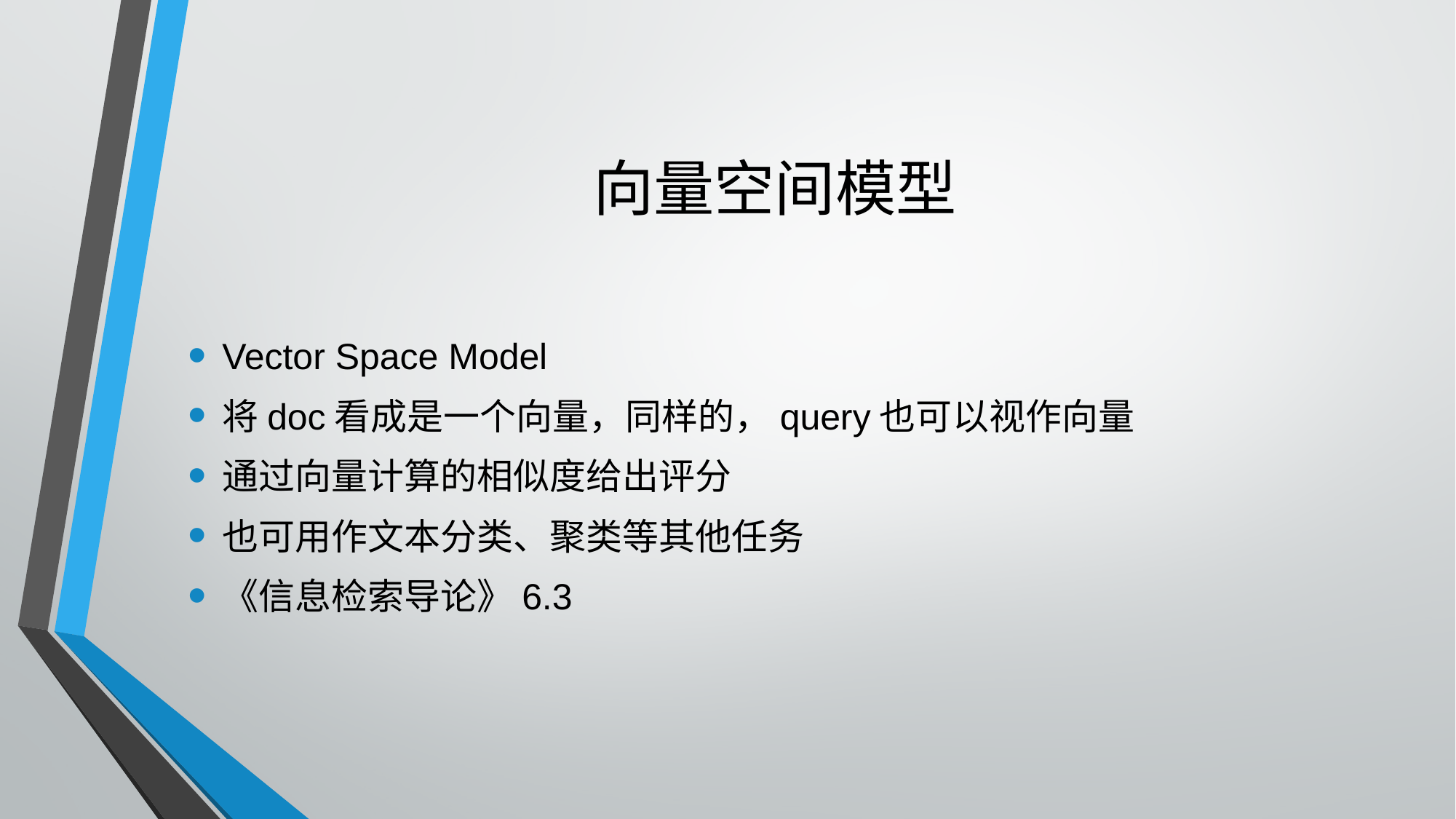

# 向量空间模型
Vector Space Model
将doc看成是一个向量，同样的，query也可以视作向量
通过向量计算的相似度给出评分
也可用作文本分类、聚类等其他任务
《信息检索导论》6.3